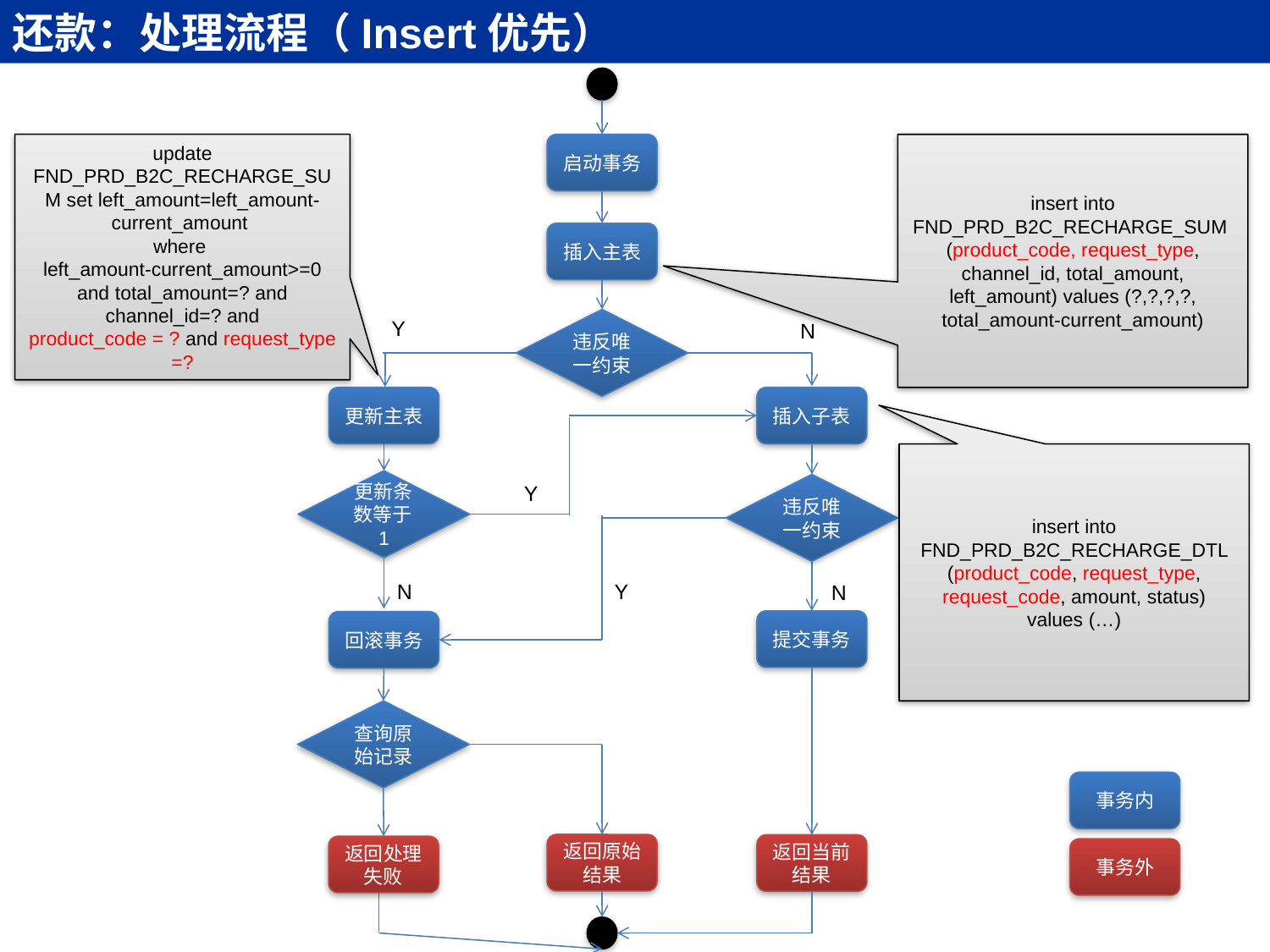

还款：处理流程（Insert优先）

update FND_PRD_B2C_RECHARGE_SUM set left_amount=left_amount-current_amount
where
left_amount-current_amount>=0 and total_amount=? and channel_id=? and
product_code = ? and request_type =?
启动事务
insert into FND_PRD_B2C_RECHARGE_SUM
(product_code, request_type, channel_id, total_amount, left_amount) values (?,?,?,?, total_amount-current_amount)
插入主表
Y
违反唯一约束
N
更新主表
插入子表
insert into FND_PRD_B2C_RECHARGE_DTL (product_code, request_type, request_code, amount, status) values (…)
更新条数等于1
Y
违反唯一约束
Y
N
N
提交事务
回滚事务
查询原始记录
事务内
返回原始结果
返回当前结果
返回处理失败
事务外